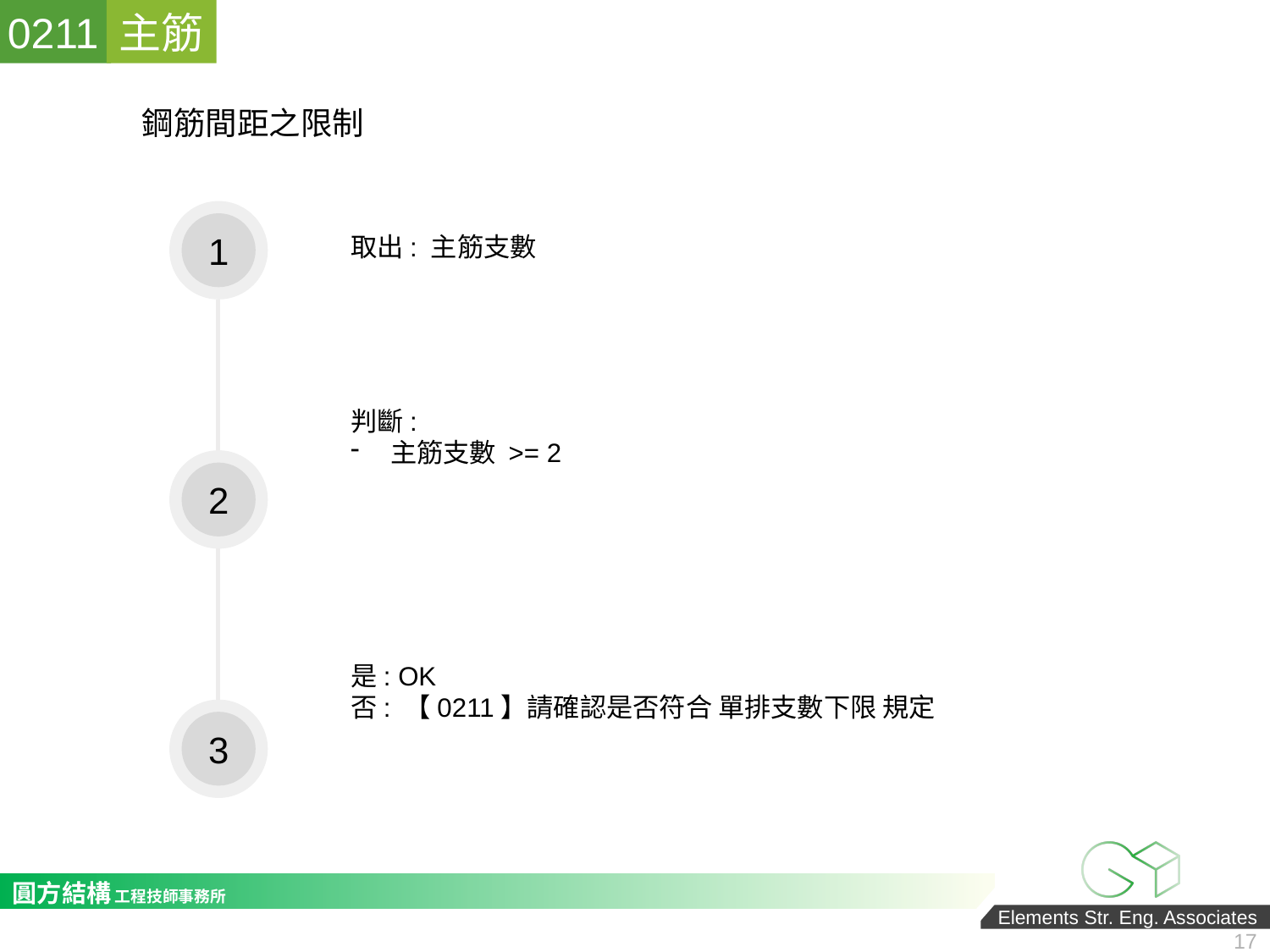

0211
主筋
鋼筋間距之限制
1

取出: 主筋支數
判斷:
主筋支數 >= 2
2

是: OK
否: 【0211】請確認是否符合 單排支數下限 規定
3

17